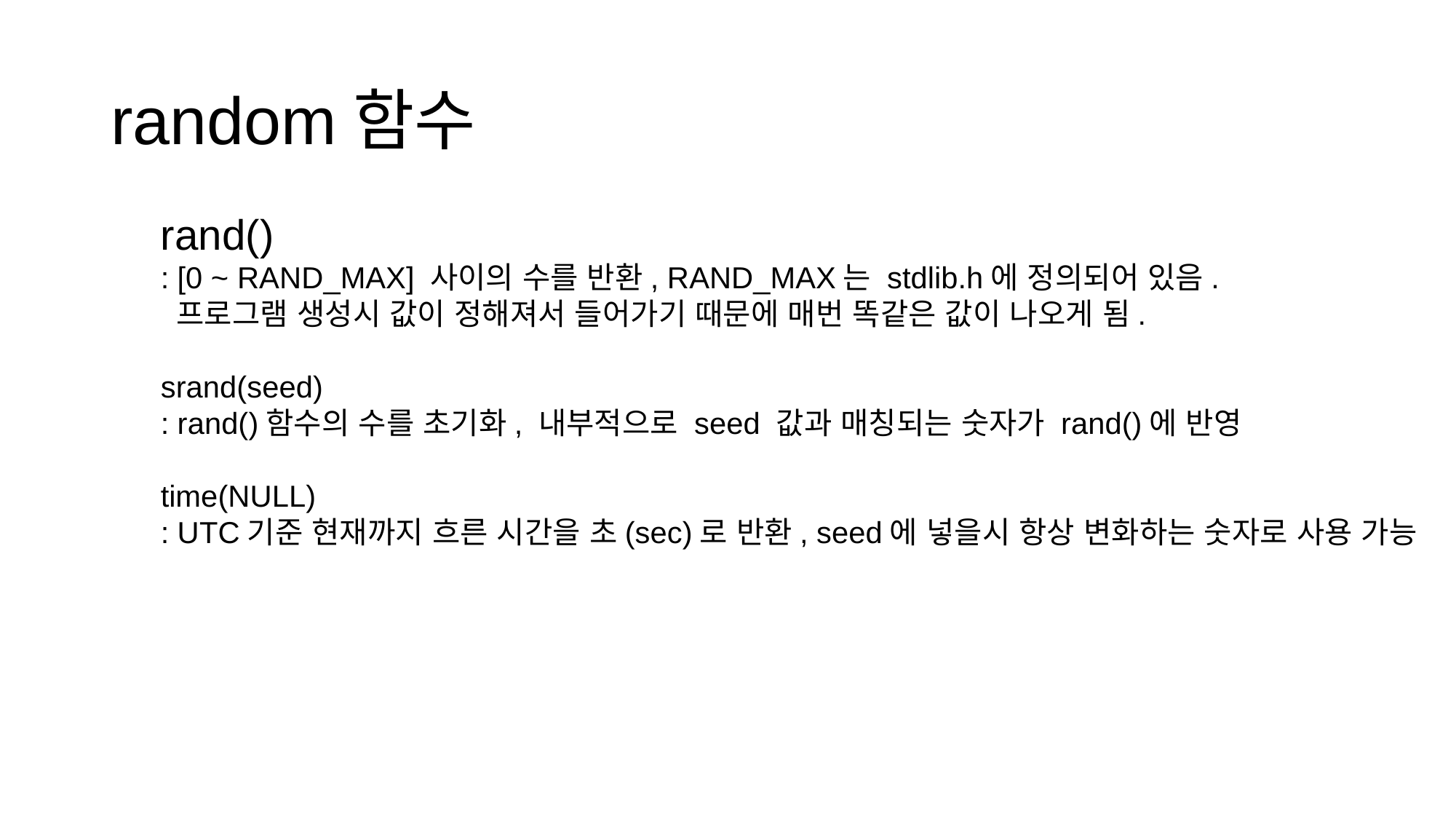

# random함수
rand()
: [0 ~ RAND_MAX] 사이의 수를 반환, RAND_MAX는 stdlib.h에 정의되어 있음.
 프로그램 생성시 값이 정해져서 들어가기 때문에 매번 똑같은 값이 나오게 됨.

srand(seed)
: rand()함수의 수를 초기화, 내부적으로 seed 값과 매칭되는 숫자가 rand()에 반영

time(NULL)
: UTC기준 현재까지 흐른 시간을 초(sec)로 반환, seed에 넣을시 항상 변화하는 숫자로 사용 가능